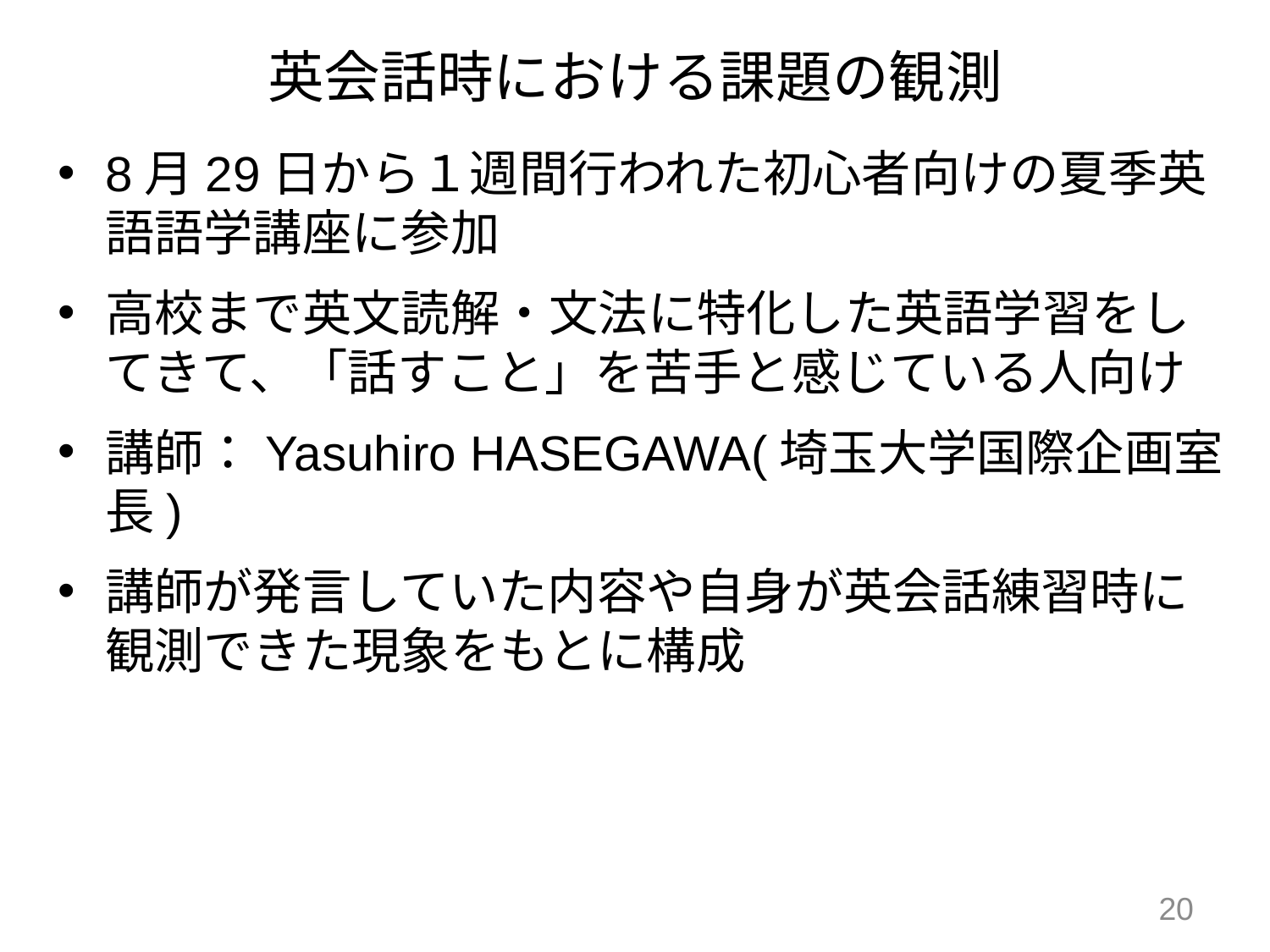

# 英会話時における課題の観測
8月29日から１週間行われた初心者向けの夏季英語語学講座に参加
高校まで英文読解・文法に特化した英語学習をしてきて、「話すこと」を苦手と感じている人向け
講師：Yasuhiro HASEGAWA(埼玉大学国際企画室長)
講師が発言していた内容や自身が英会話練習時に観測できた現象をもとに構成

20